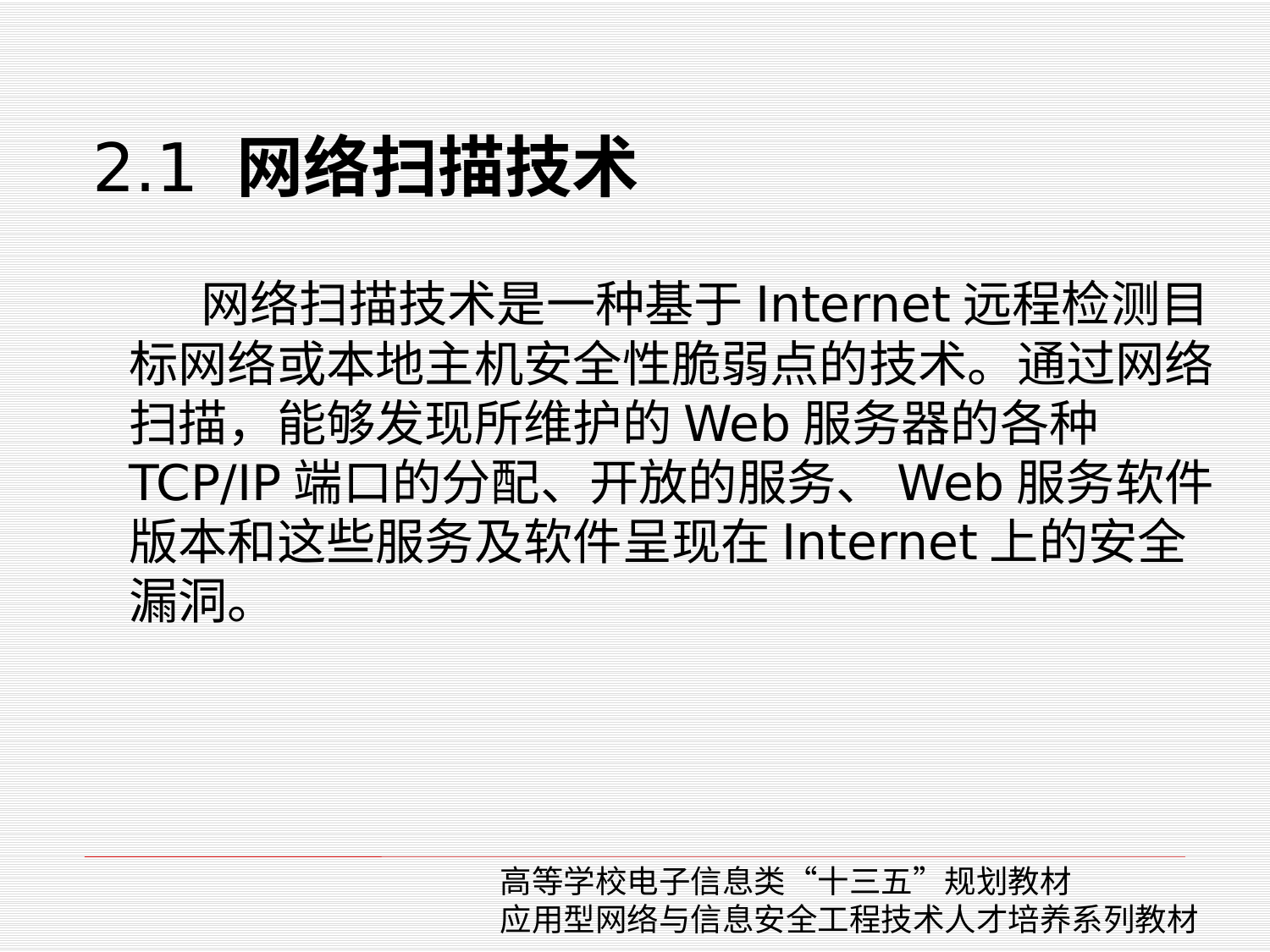

# 2.1 网络扫描技术
     网络扫描技术是一种基于Internet远程检测目标网络或本地主机安全性脆弱点的技术。通过网络扫描，能够发现所维护的Web服务器的各种TCP/IP端口的分配、开放的服务、Web服务软件版本和这些服务及软件呈现在Internet上的安全漏洞。
高等学校电子信息类“十三五”规划教材
应用型网络与信息安全工程技术人才培养系列教材